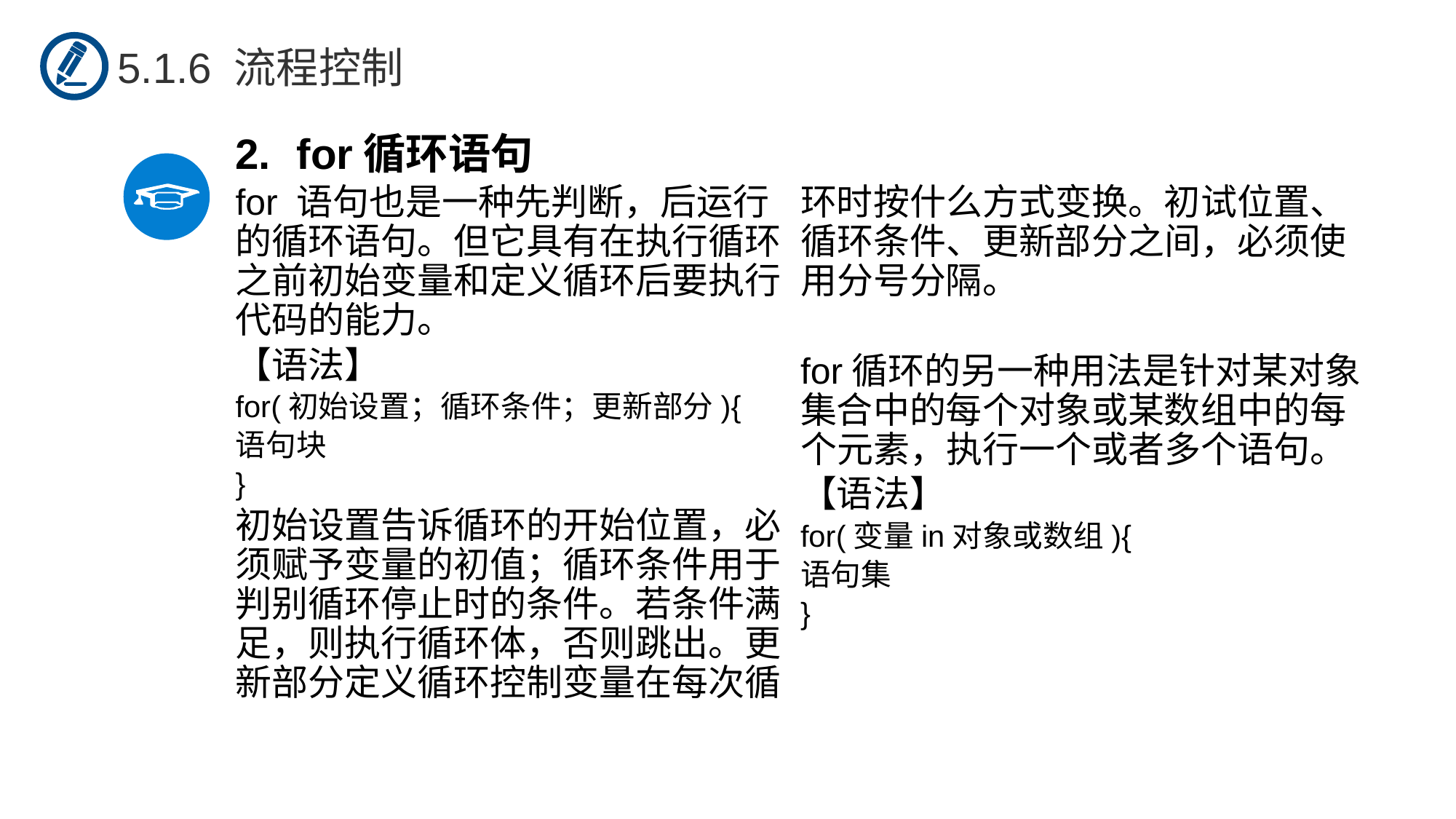

5.1.6 流程控制
for循环语句
for 语句也是一种先判断，后运行的循环语句。但它具有在执行循环之前初始变量和定义循环后要执行代码的能力。
【语法】
for(初始设置；循环条件；更新部分){
语句块
}
初始设置告诉循环的开始位置，必须赋予变量的初值；循环条件用于判别循环停止时的条件。若条件满足，则执行循环体，否则跳出。更新部分定义循环控制变量在每次循

环时按什么方式变换。初试位置、循环条件、更新部分之间，必须使用分号分隔。

for循环的另一种用法是针对某对象集合中的每个对象或某数组中的每个元素，执行一个或者多个语句。
【语法】
for(变量in对象或数组){
语句集
}